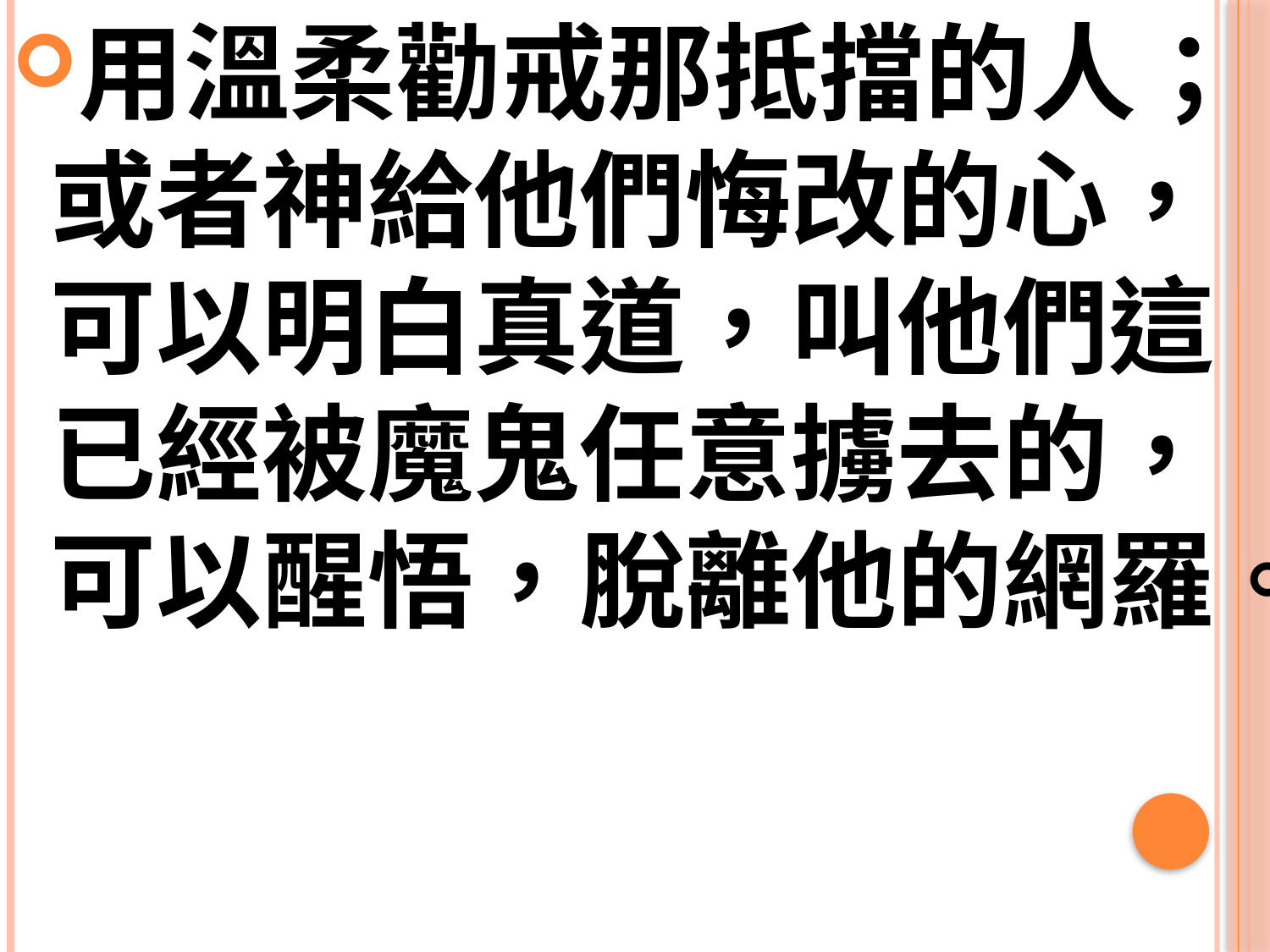

用溫柔勸戒那抵擋的人；或者神給他們悔改的心，可以明白真道，叫他們這已經被魔鬼任意擄去的，可以醒悟，脫離他的網羅。